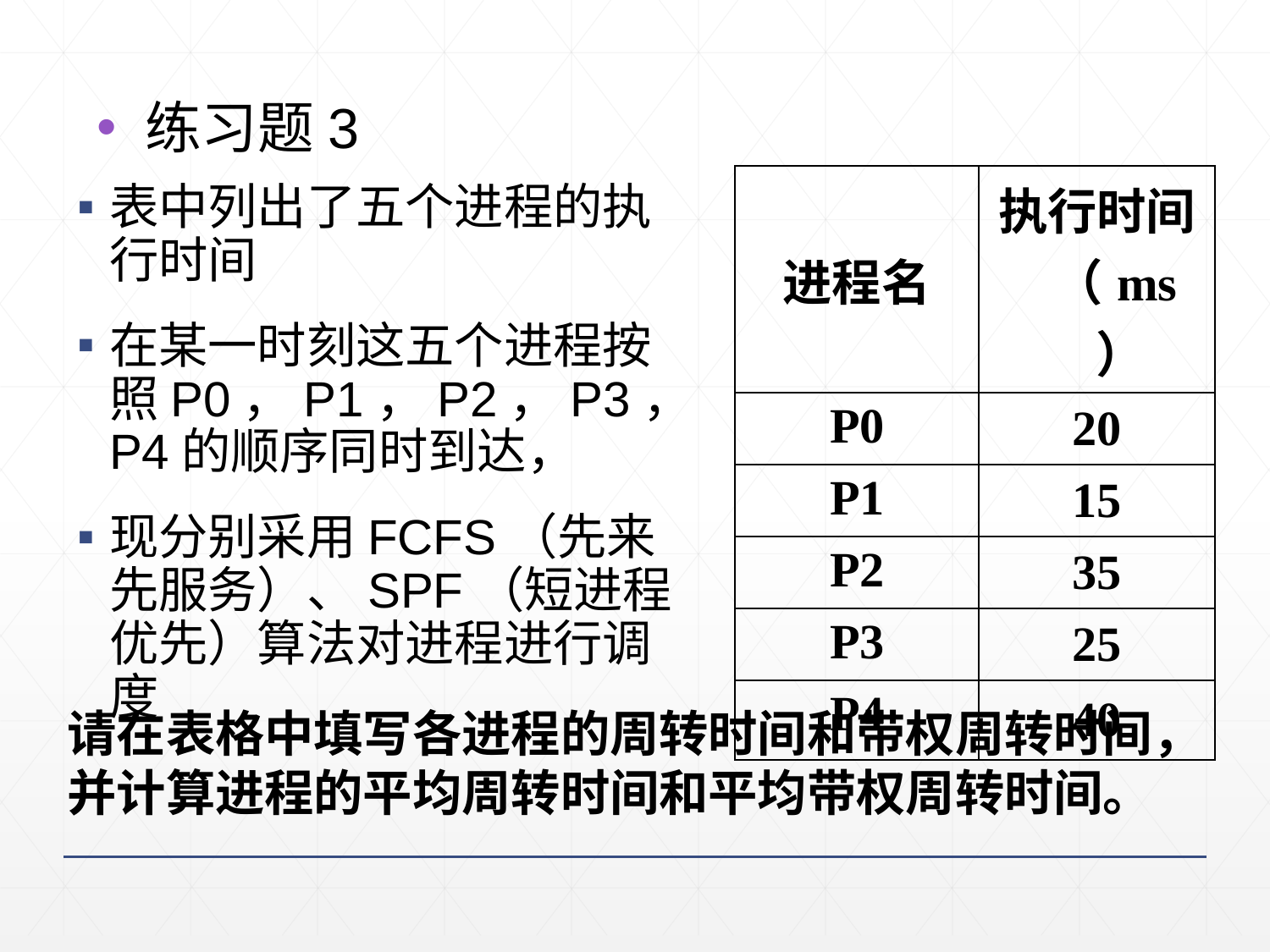

练习题3
| 进程名 | 执行时间（ms） |
| --- | --- |
| P0 | 20 |
| P1 | 15 |
| P2 | 35 |
| P3 | 25 |
| P4 | 40 |
表中列出了五个进程的执行时间
在某一时刻这五个进程按照P0，P1，P2，P3，P4的顺序同时到达，
现分别采用FCFS（先来先服务）、SPF（短进程优先）算法对进程进行调度
请在表格中填写各进程的周转时间和带权周转时间，
并计算进程的平均周转时间和平均带权周转时间。